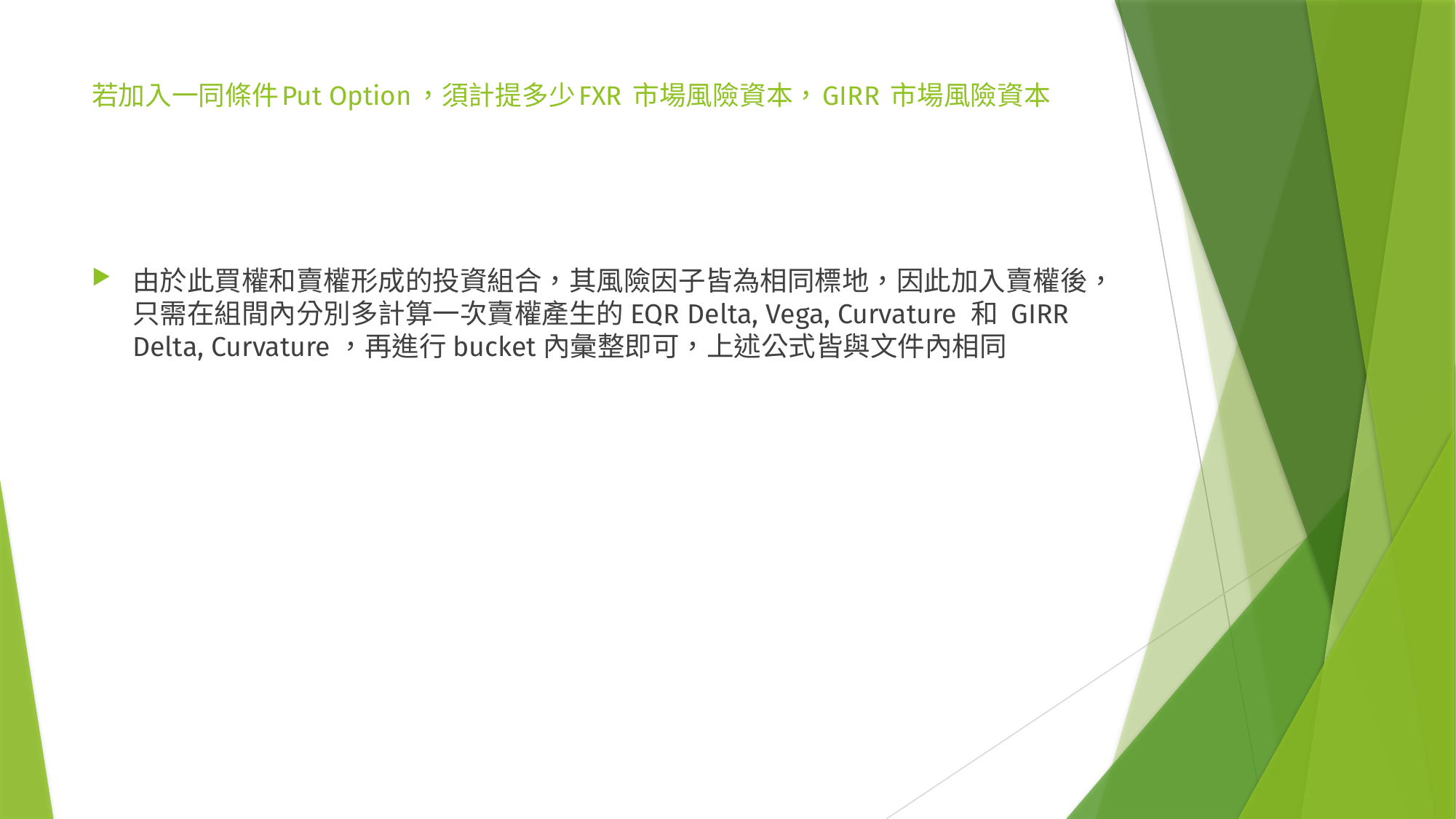

# 若加入一同條件Put Option，須計提多少FXR 市場風險資本，GIRR 市場風險資本
由於此買權和賣權形成的投資組合，其風險因子皆為相同標地，因此加入賣權後，只需在組間內分別多計算一次賣權產生的EQR Delta, Vega, Curvature 和 GIRR Delta, Curvature，再進行bucket內彙整即可，上述公式皆與文件內相同